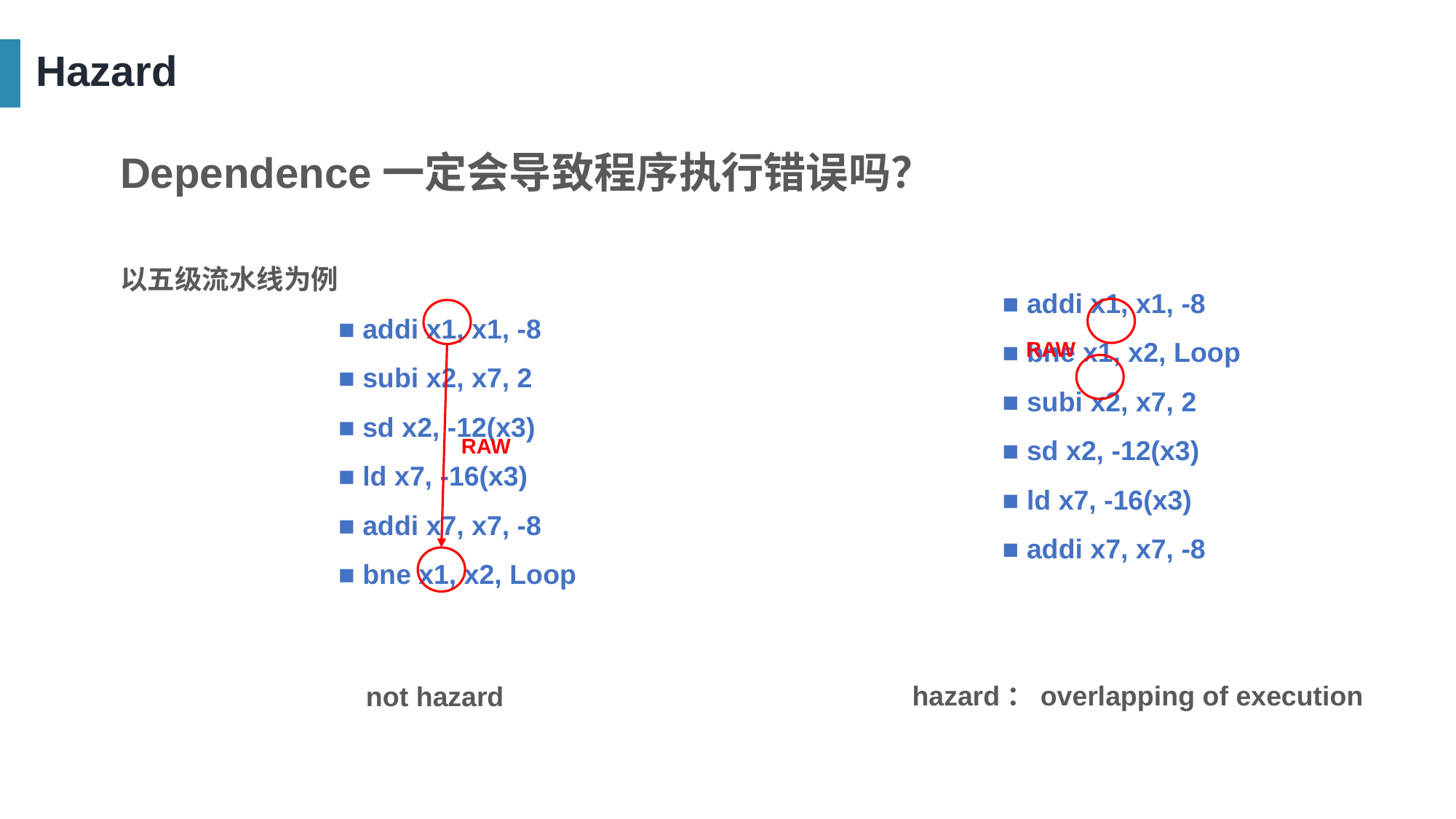

Hazard

Dependence一定会导致程序执行错误吗？

以五级流水线为例
		■ addi x1, x1, -8
		■ subi x2, x7, 2
		■ sd x2, -12(x3)
		■ ld x7, -16(x3)
		■ addi x7, x7, -8
		■ bne x1, x2, Loop

		■ addi x1, x1, -8
		■ bne x1, x2, Loop
		■ subi x2, x7, 2
		■ sd x2, -12(x3)
		■ ld x7, -16(x3)
		■ addi x7, x7, -8

RAW

RAW

hazard：overlapping of execution
not hazard